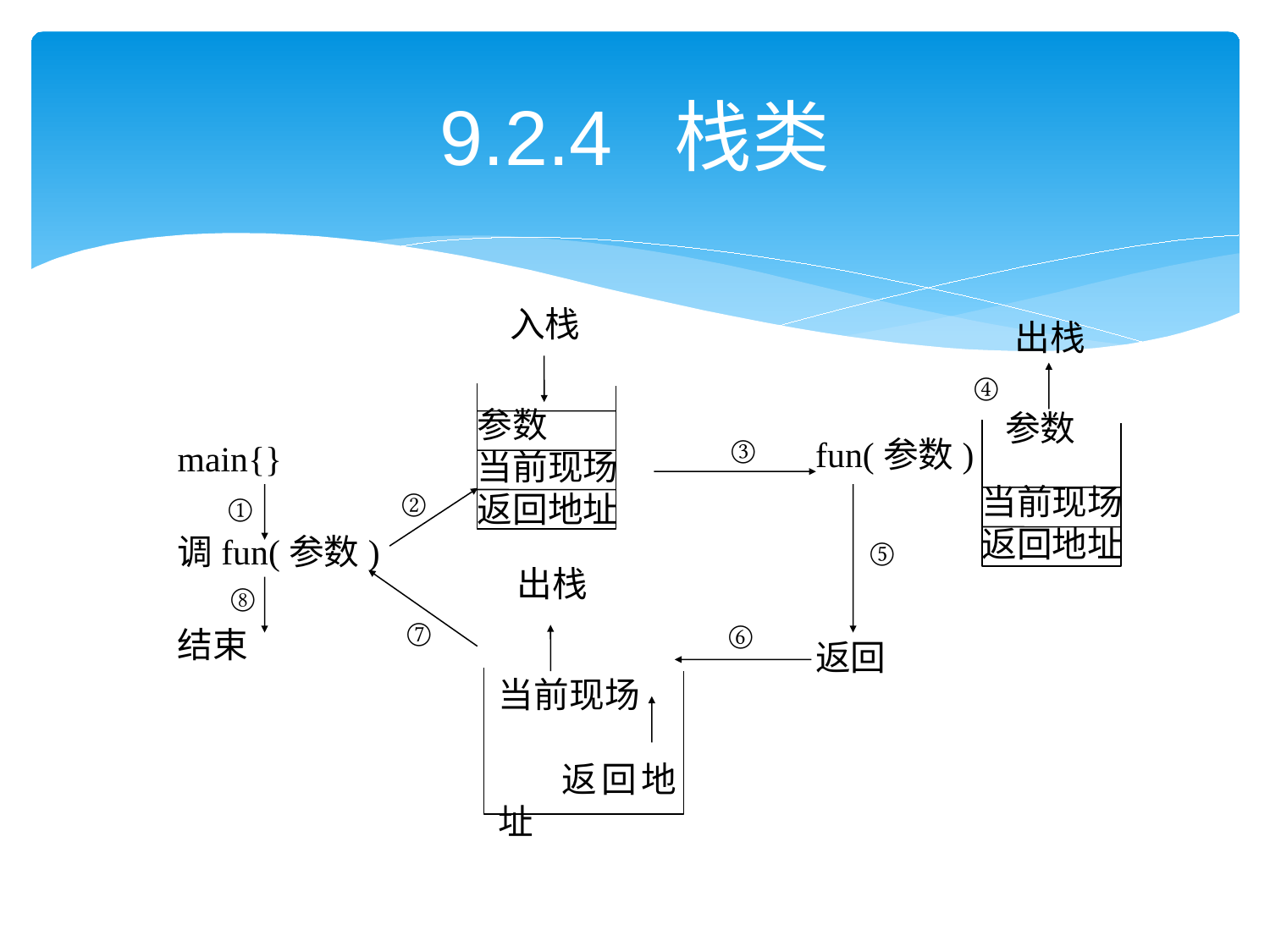

# 9.2.4  栈类
入栈
出栈

④

参数
当前现场
返回地址
参数

main{}

调fun(参数)

结束
fun(参数)

返回
③

当前现场
返回地址
②

①

⑤
出栈

⑧

⑦
⑥

当前现场

    返回地址